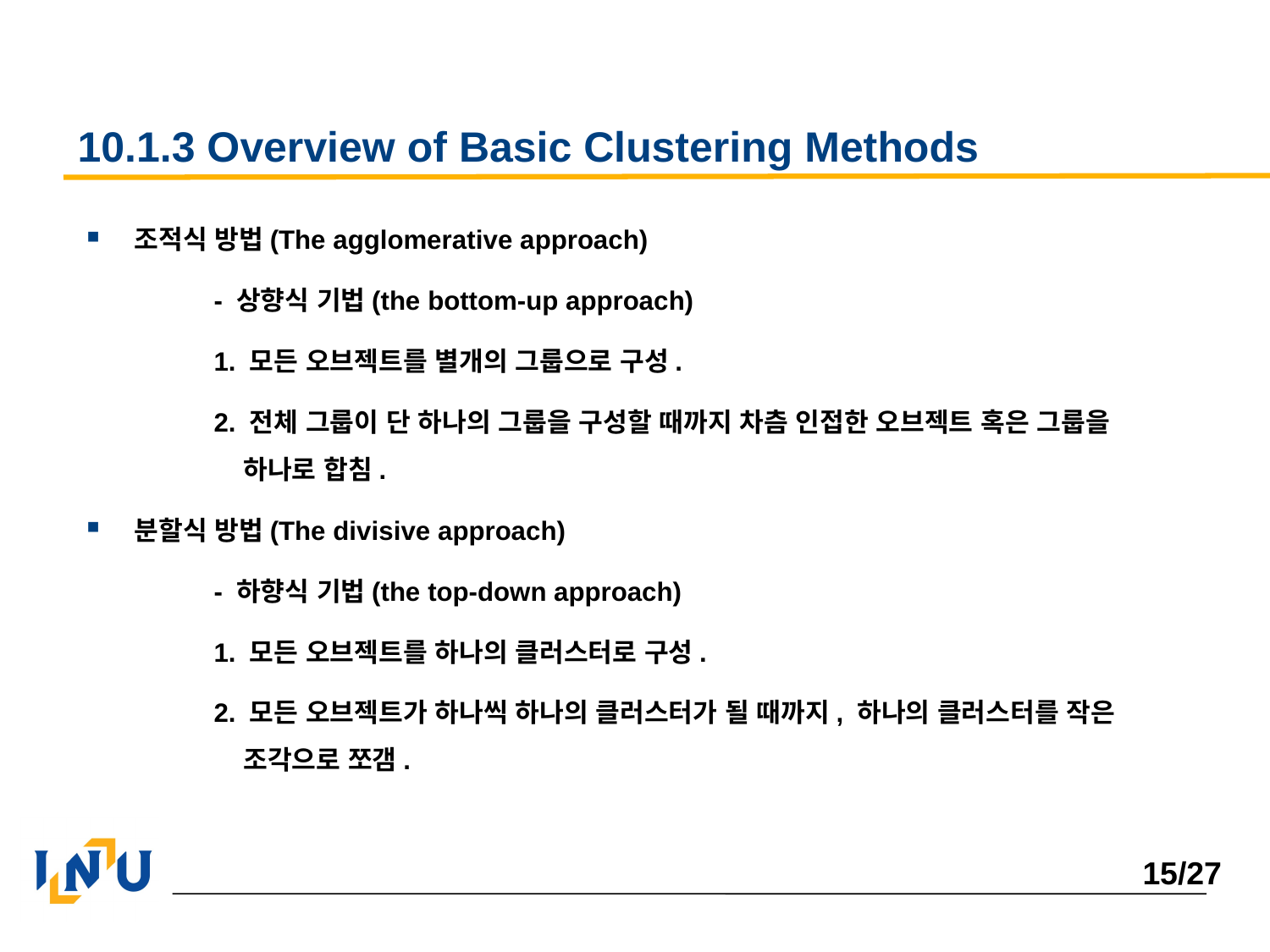

# 10.1.3 Overview of Basic Clustering Methods
조적식 방법(The agglomerative approach)
	- 상향식 기법(the bottom-up approach)
	1. 모든 오브젝트를 별개의 그룹으로 구성.
	2. 전체 그룹이 단 하나의 그룹을 구성할 때까지 차츰 인접한 오브젝트 혹은 그룹을 	    하나로 합침.
분할식 방법(The divisive approach)
	- 하향식 기법(the top-down approach)
	1. 모든 오브젝트를 하나의 클러스터로 구성.
	2. 모든 오브젝트가 하나씩 하나의 클러스터가 될 때까지, 하나의 클러스터를 작은 	    조각으로 쪼갬.